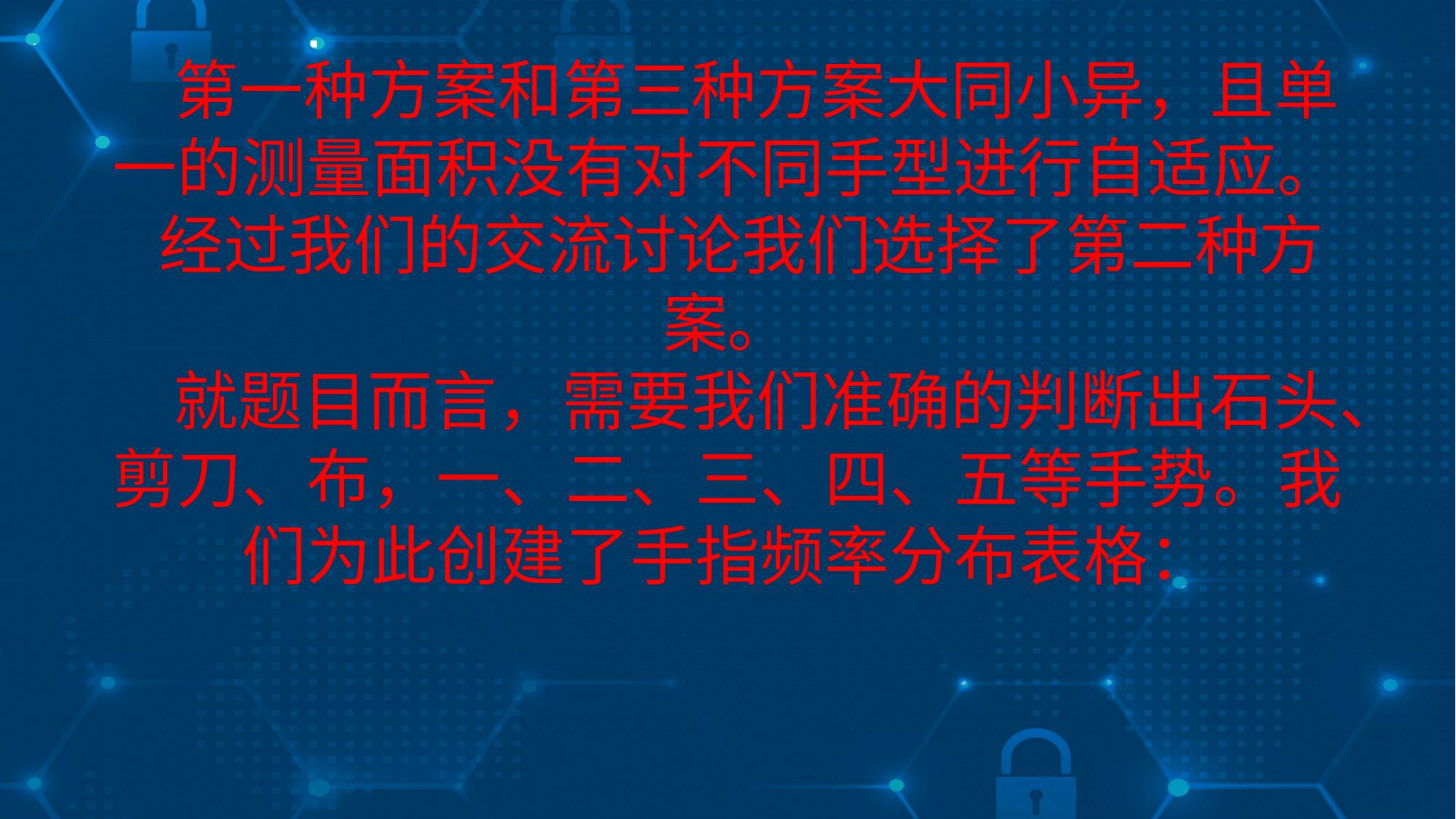

# 第一种方案和第三种方案大同小异，且单一的测量面积没有对不同手型进行自适应。 经过我们的交流讨论我们选择了第二种方案。 就题目而言，需要我们准确的判断出石头、剪刀、布，一、二、三、四、五等手势。我们为此创建了手指频率分布表格：